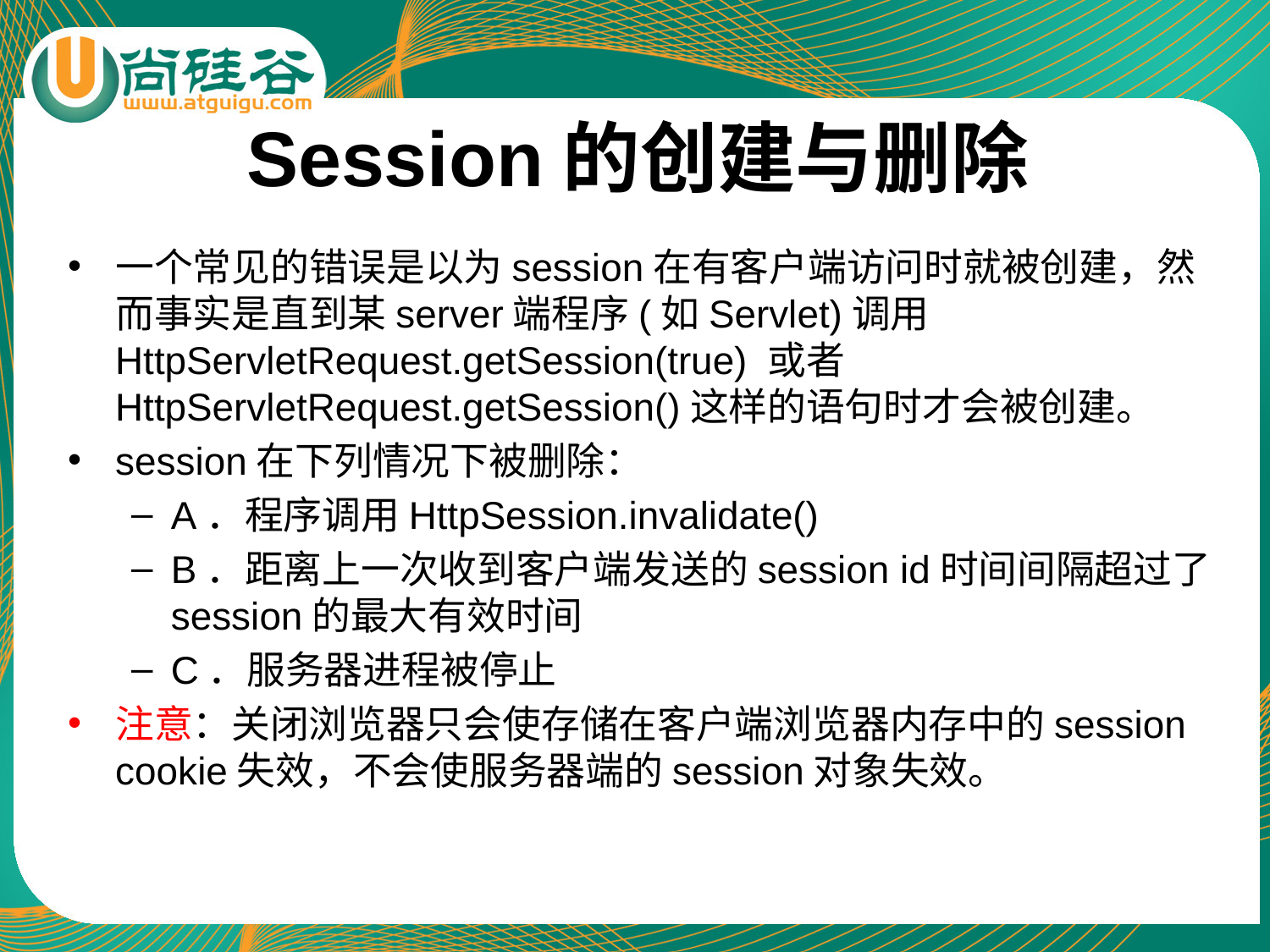

# Session的创建与删除
一个常见的错误是以为session在有客户端访问时就被创建，然而事实是直到某server端程序(如Servlet)调用HttpServletRequest.getSession(true) 或者 HttpServletRequest.getSession()这样的语句时才会被创建。
session在下列情况下被删除：
A．程序调用HttpSession.invalidate()
B．距离上一次收到客户端发送的session id时间间隔超过了session的最大有效时间
C．服务器进程被停止
注意：关闭浏览器只会使存储在客户端浏览器内存中的session cookie失效，不会使服务器端的session对象失效。